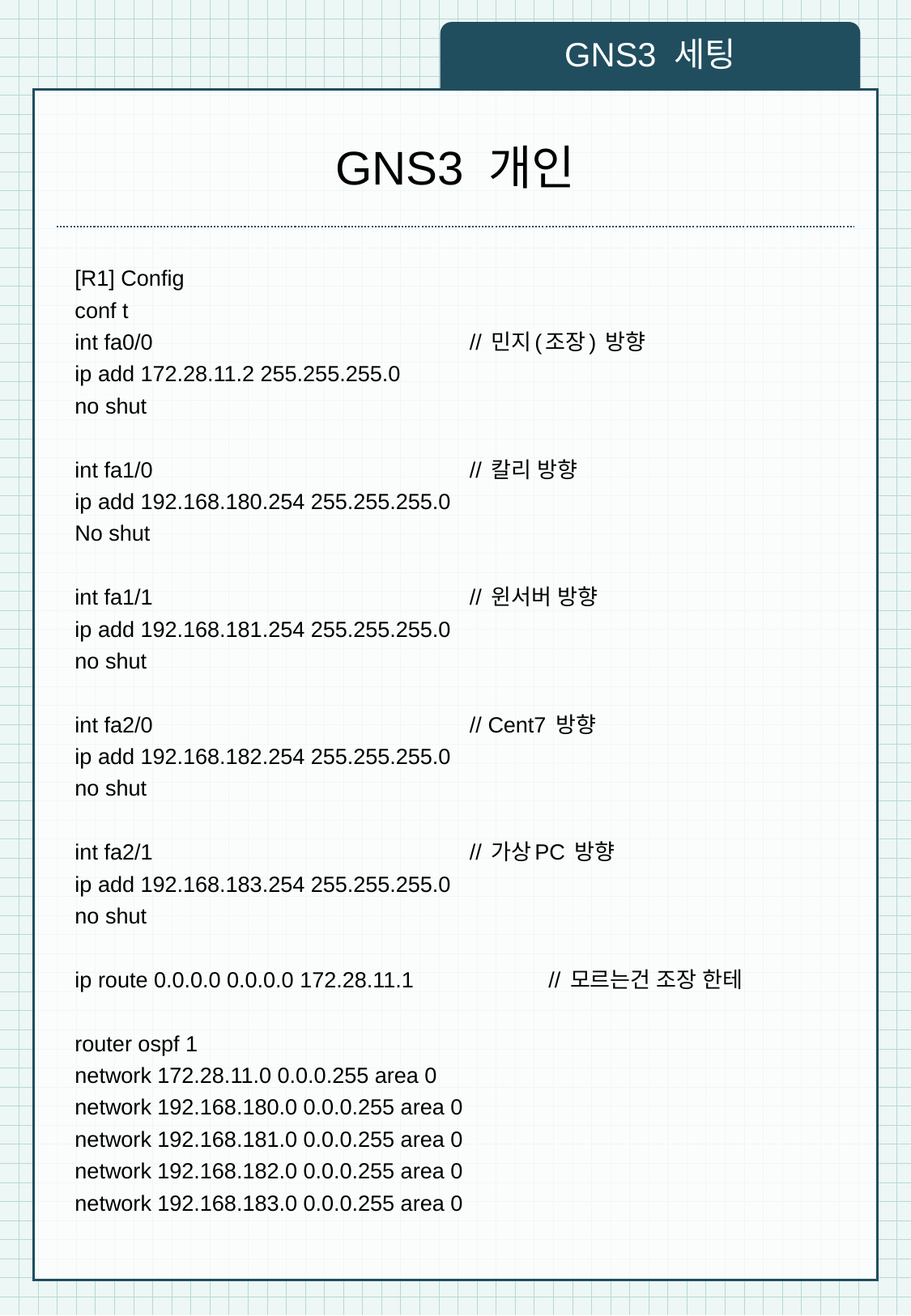

GNS3 세팅

# GNS3 개인
[R1] Config
conf t
int fa0/0					// 민지(조장) 방향
ip add 172.28.11.2 255.255.255.0
no shut

int fa1/0					// 칼리 방향
ip add 192.168.180.254 255.255.255.0
No shut

int fa1/1					// 윈서버 방향
ip add 192.168.181.254 255.255.255.0
no shut

int fa2/0					// Cent7 방향
ip add 192.168.182.254 255.255.255.0
no shut

int fa2/1					// 가상PC 방향
ip add 192.168.183.254 255.255.255.0
no shut

ip route 0.0.0.0 0.0.0.0 172.28.11.1		// 모르는건 조장 한테

router ospf 1
network 172.28.11.0 0.0.0.255 area 0
network 192.168.180.0 0.0.0.255 area 0
network 192.168.181.0 0.0.0.255 area 0
network 192.168.182.0 0.0.0.255 area 0
network 192.168.183.0 0.0.0.255 area 0